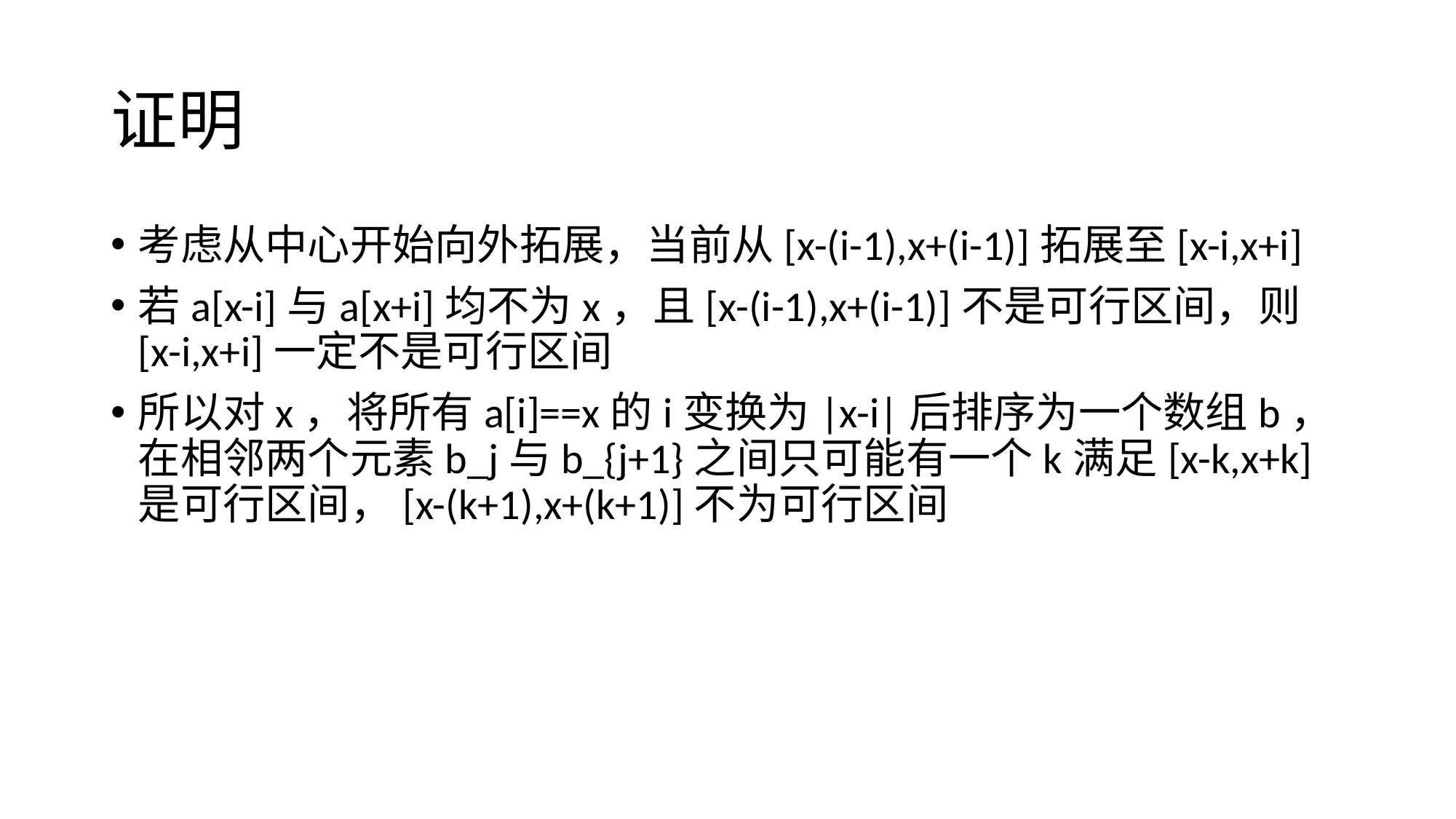

# 证明
考虑从中心开始向外拓展，当前从[x-(i-1),x+(i-1)]拓展至[x-i,x+i]
若a[x-i]与a[x+i]均不为x，且[x-(i-1),x+(i-1)]不是可行区间，则[x-i,x+i]一定不是可行区间
所以对x，将所有a[i]==x的i变换为|x-i|后排序为一个数组b，在相邻两个元素b_j与b_{j+1}之间只可能有一个k满足[x-k,x+k]是可行区间，[x-(k+1),x+(k+1)]不为可行区间